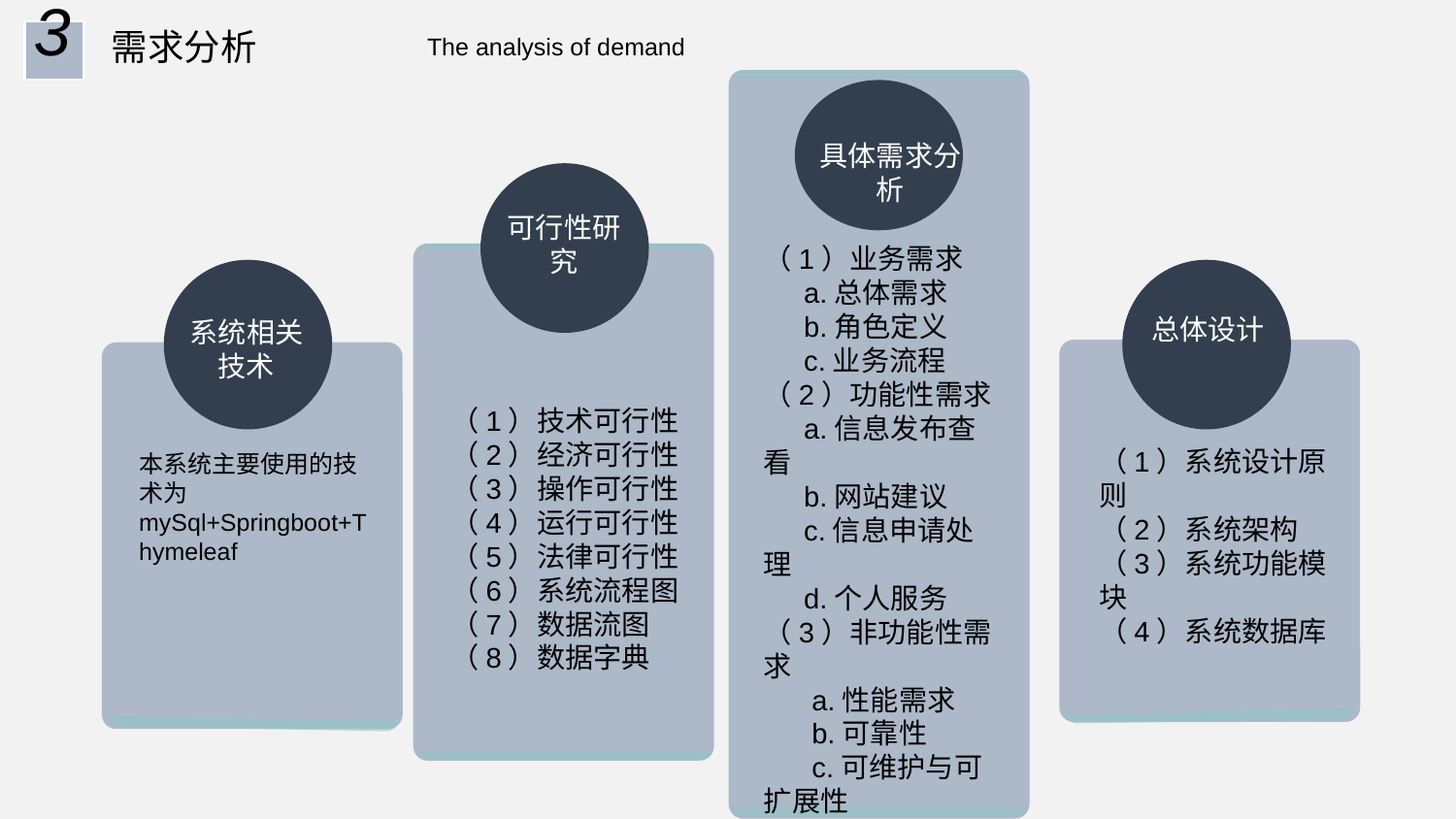

3
需求分析

The analysis of demand

具体需求分析

可行性研究
（1）业务需求
     a.总体需求
     b.角色定义
     c.业务流程
（2）功能性需求
     a.信息发布查看
     b.网站建议
     c.信息申请处理
     d.个人服务
（3）非功能性需求
      a.性能需求
      b.可靠性
      c.可维护与可扩展性
      d.易用性
      e.安全性

总体设计
系统相关技术

（1）技术可行性
（2）经济可行性
（3）操作可行性
（4）运行可行性
（5）法律可行性
（6）系统流程图
（7）数据流图
（8）数据字典
（1）系统设计原则
（2）系统架构
（3）系统功能模块
（4）系统数据库
本系统主要使用的技术为mySql+Springboot+Thymeleaf